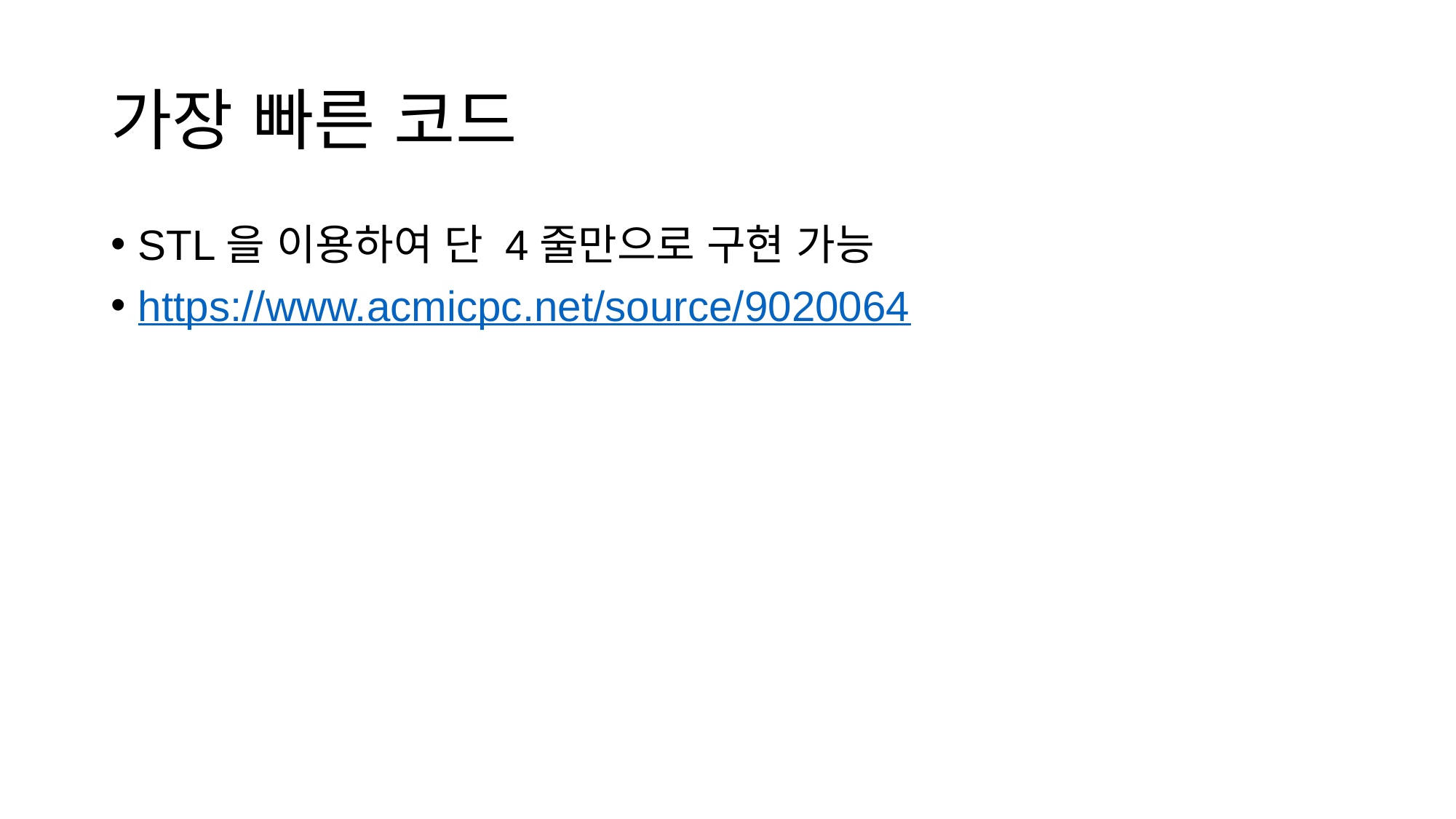

# 가장 빠른 코드
STL을 이용하여 단 4줄만으로 구현 가능
https://www.acmicpc.net/source/9020064